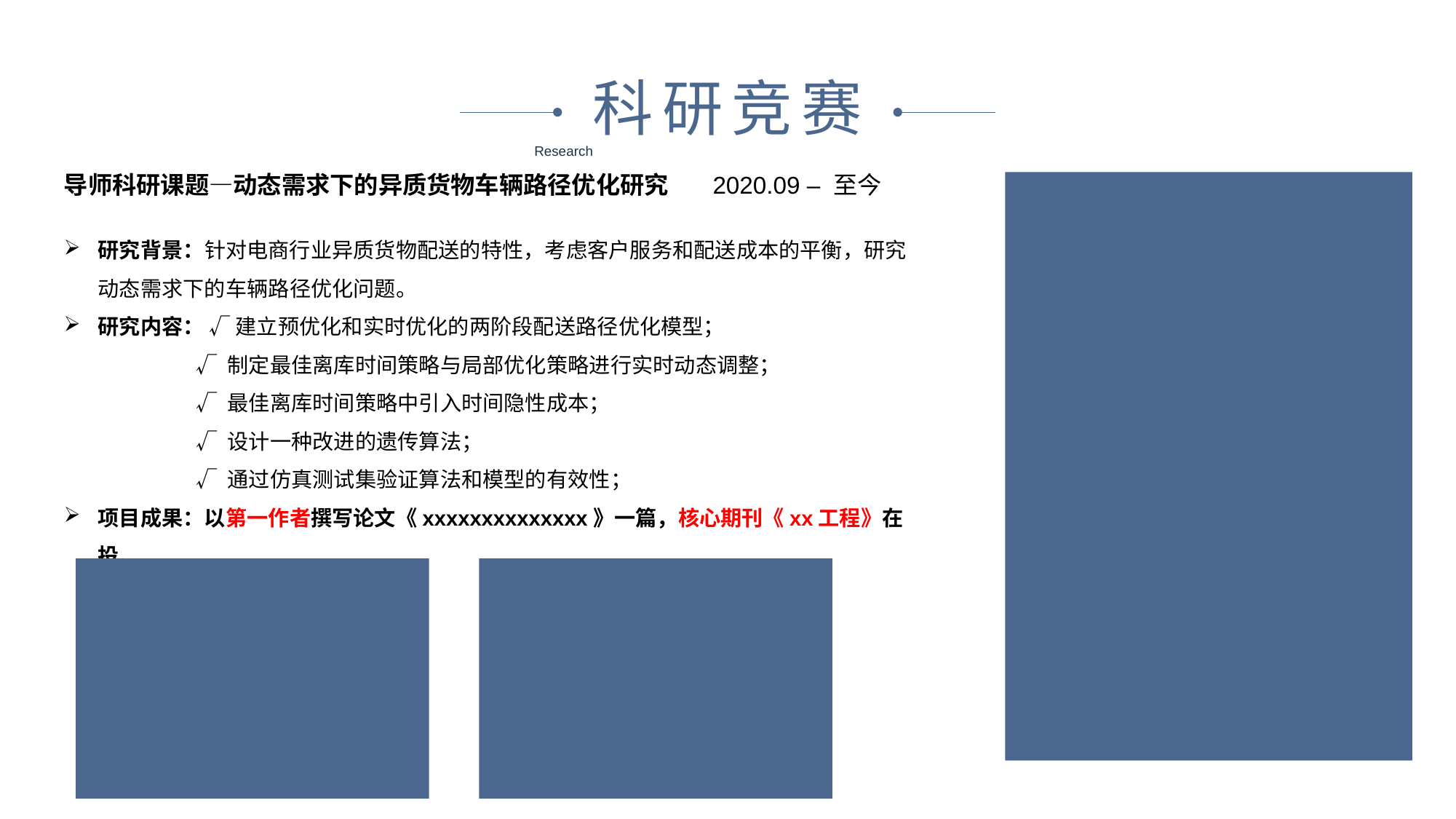

科研竞赛
Research
导师科研课题—动态需求下的异质货物车辆路径优化研究       2020.09 – 至今
研究背景：针对电商行业异质货物配送的特性，考虑客户服务和配送成本的平衡，研究动态需求下的车辆路径优化问题。
研究内容： √ 建立预优化和实时优化的两阶段配送路径优化模型；
                            √ 制定最佳离库时间策略与局部优化策略进行实时动态调整；
                            √ 最佳离库时间策略中引入时间隐性成本；
                            √ 设计一种改进的遗传算法；
                            √ 通过仿真测试集验证算法和模型的有效性；
项目成果：以第一作者撰写论文《xxxxxxxxxxxxxx》一篇，核心期刊《xx工程》在投。